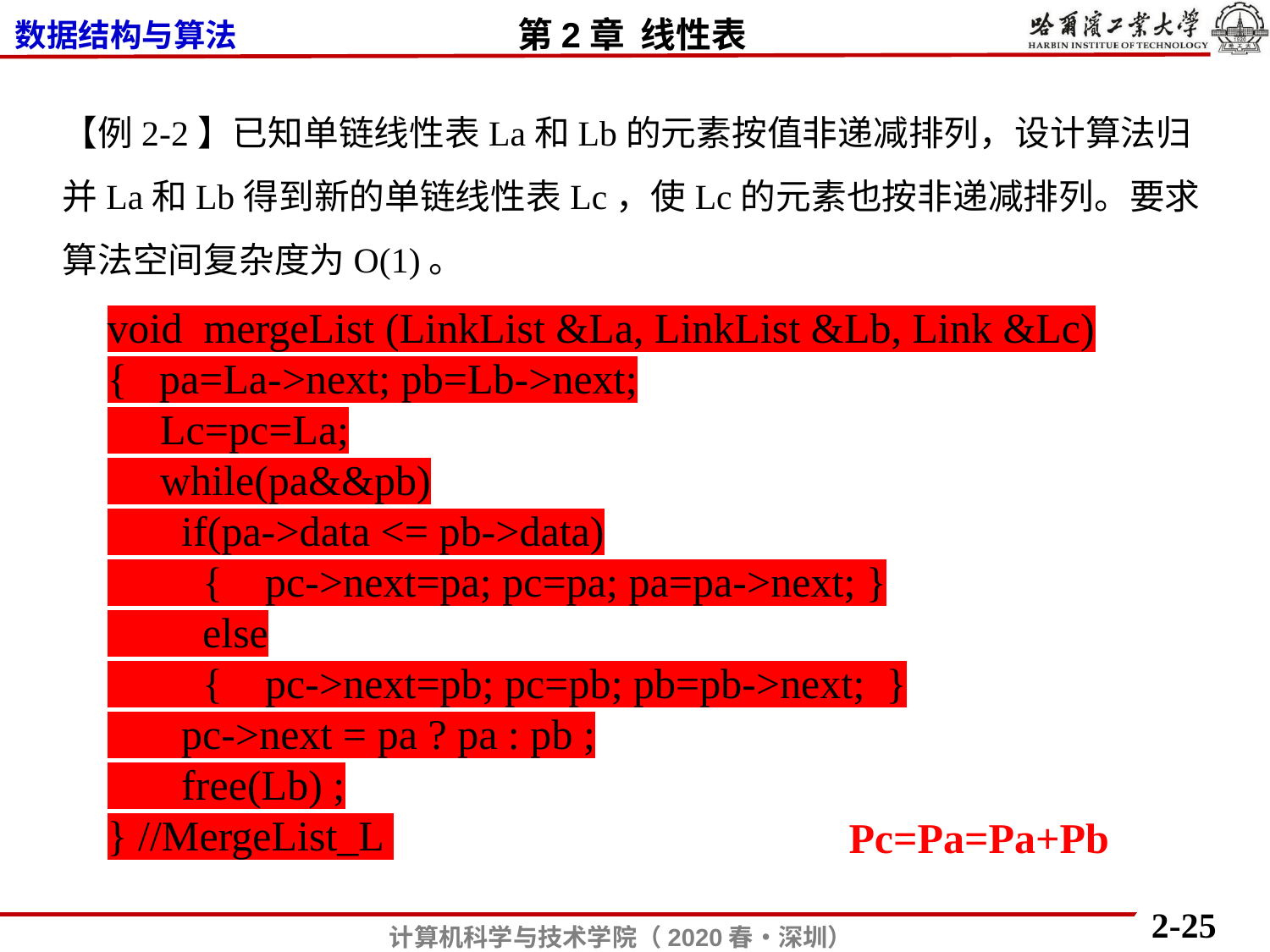

【例2-2】已知单链线性表La和Lb的元素按值非递减排列，设计算法归并La和Lb得到新的单链线性表Lc，使Lc的元素也按非递减排列。要求算法空间复杂度为O(1)。
void  mergeList (LinkList &La, LinkList &Lb, Link &Lc)
{   pa=La->next; pb=Lb->next;
     Lc=pc=La;
     while(pa&&pb)
       if(pa->data <= pb->data)
         {    pc->next=pa; pc=pa; pa=pa->next; }
         else
         {    pc->next=pb; pc=pb; pb=pb->next;  }
       pc->next = pa ? pa : pb ;
       free(Lb) ;
} //MergeList_L
Pc=Pa=Pa+Pb